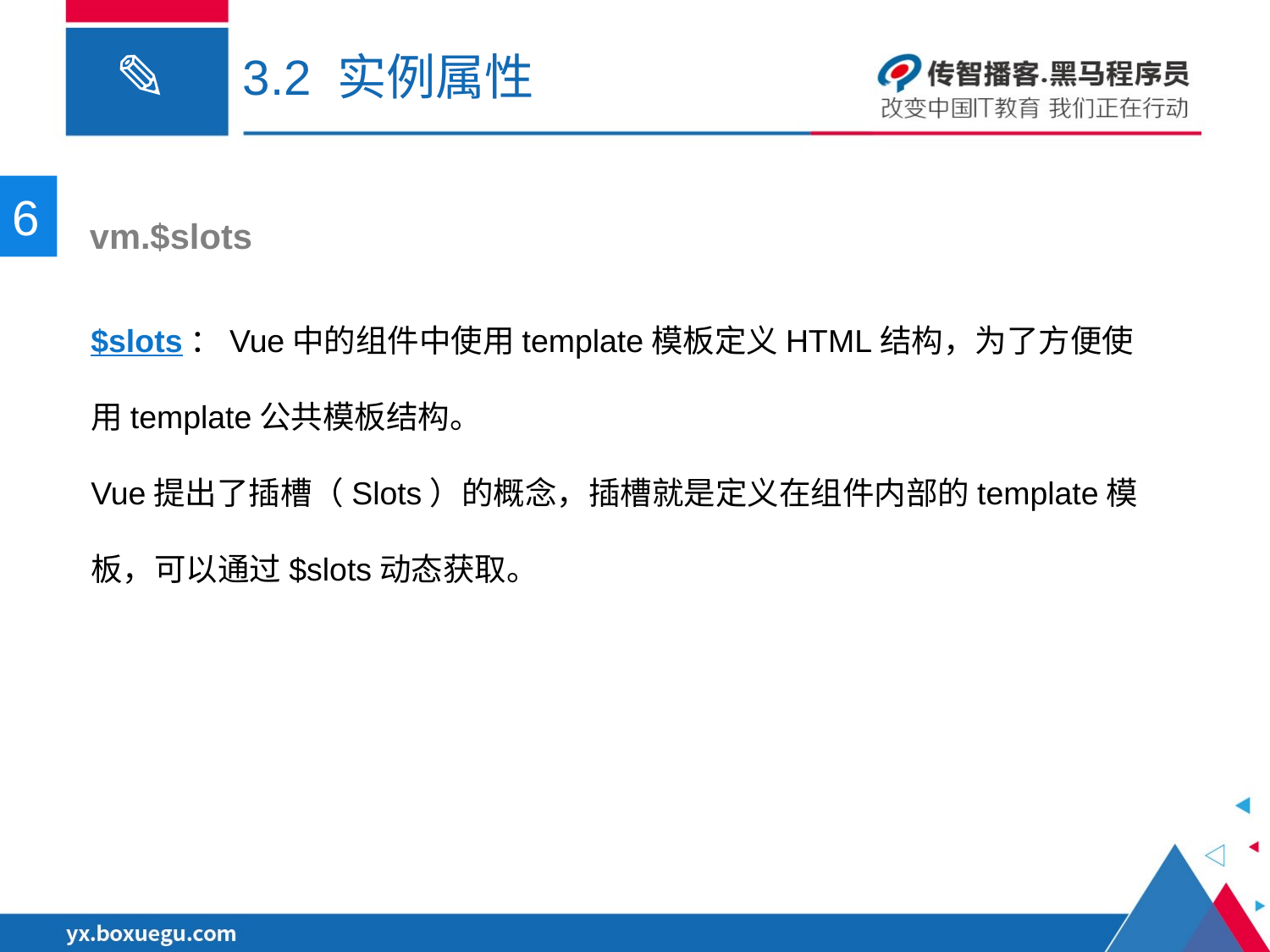

# 3.2 实例属性

6
  vm.$slots
$slots：Vue中的组件中使用template模板定义HTML结构，为了方便使用template公共模板结构。
Vue提出了插槽（Slots）的概念，插槽就是定义在组件内部的template模板，可以通过$slots动态获取。